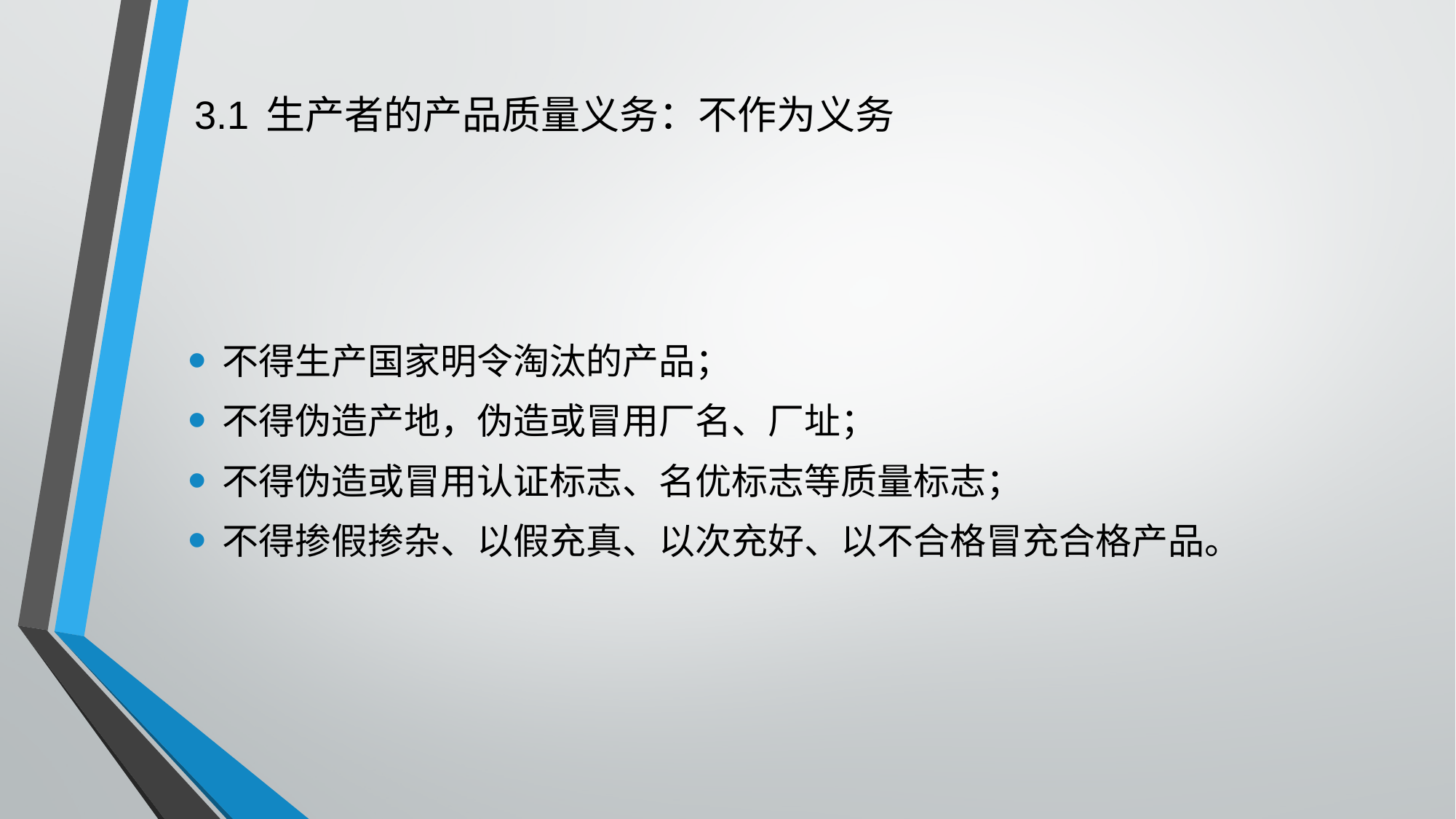

# 3.1 生产者的产品质量义务：不作为义务
不得生产国家明令淘汰的产品；
不得伪造产地，伪造或冒用厂名、厂址；
不得伪造或冒用认证标志、名优标志等质量标志；
不得掺假掺杂、以假充真、以次充好、以不合格冒充合格产品。